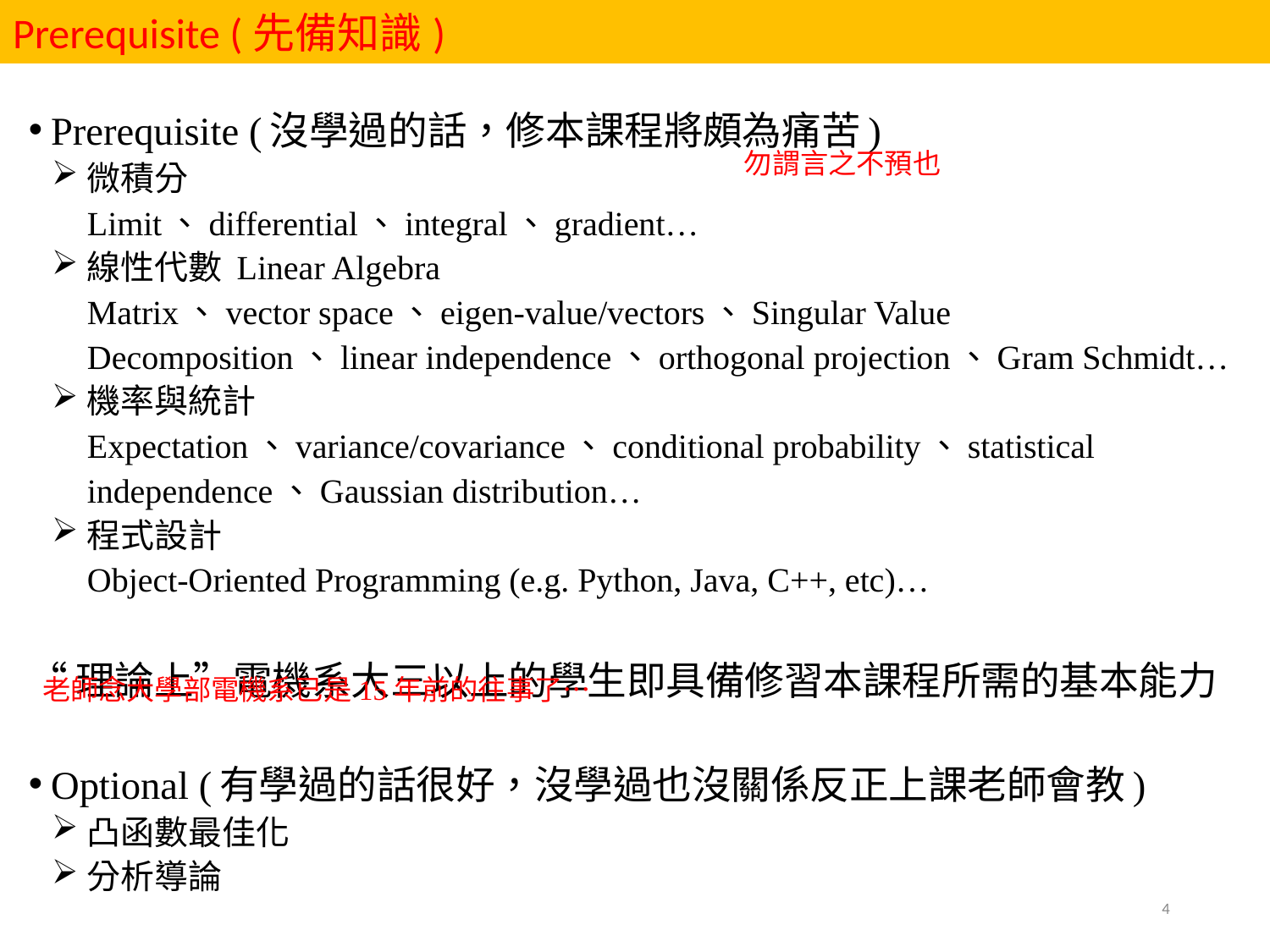

Prerequisite (先備知識)
Prerequisite (沒學過的話，修本課程將頗為痛苦)
微積分
Limit、differential、integral、gradient…
線性代數 Linear Algebra
Matrix、vector space、eigen-value/vectors、Singular Value Decomposition、linear independence、orthogonal projection、Gram Schmidt…
機率與統計
Expectation、variance/covariance、conditional probability、statistical independence、Gaussian distribution…
程式設計
Object-Oriented Programming (e.g. Python, Java, C++, etc)…

“理論上”電機系大三以上的學生即具備修習本課程所需的基本能力

Optional (有學過的話很好，沒學過也沒關係反正上課老師會教)
凸函數最佳化
分析導論
勿謂言之不預也
老師念大學部電機系已是15年前的往事了…
4